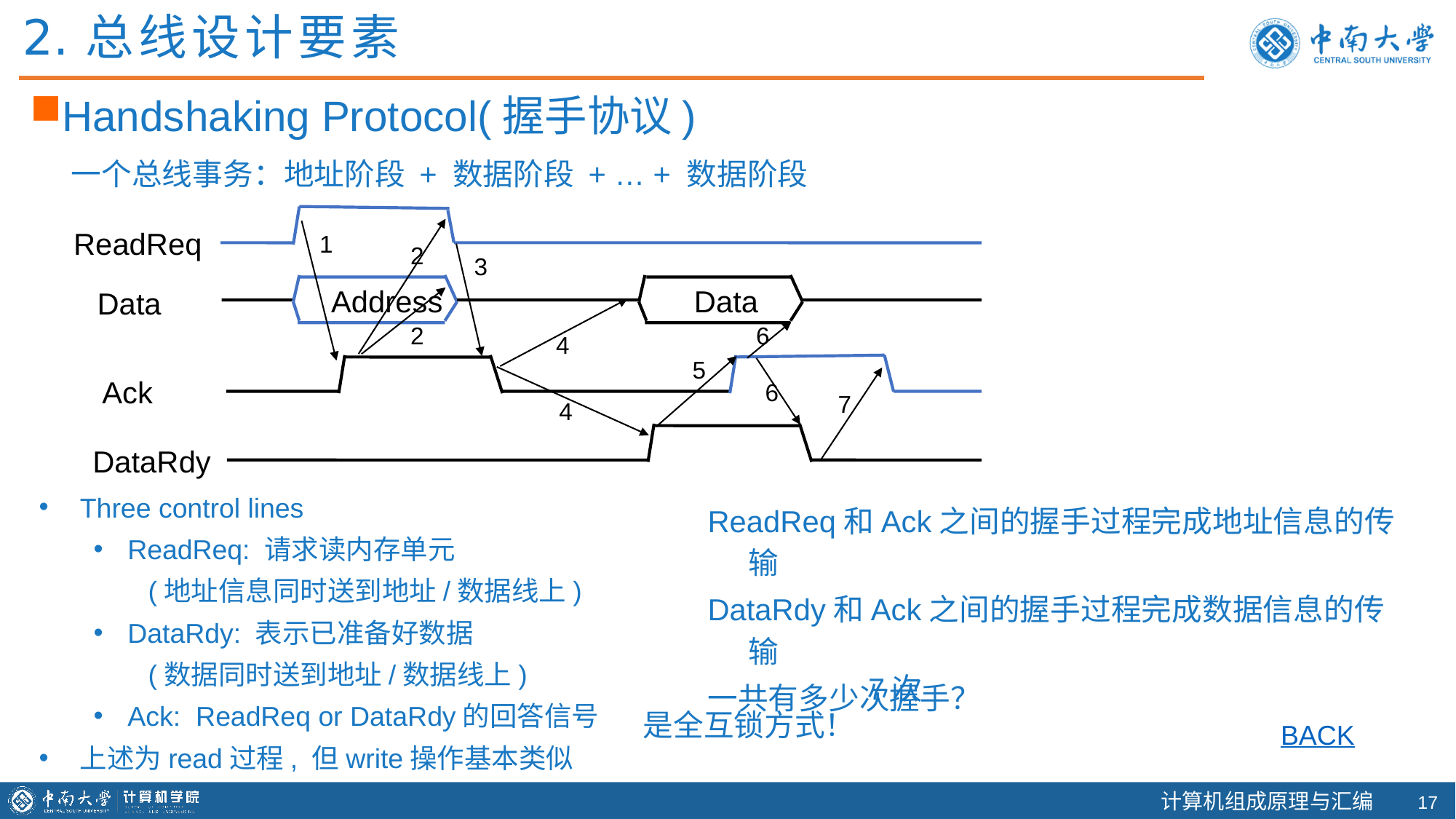

2.总线设计要素

Handshaking Protocol(握手协议)
一个总线事务：地址阶段 + 数据阶段 + … + 数据阶段

ReadReq

1
2

3

Address

Data
Data

2
6

4
5

Ack
6
7
4

DataRdy

Three control lines
ReadReq: 请求读内存单元
(地址信息同时送到地址/数据线上)
DataRdy: 表示已准备好数据
(数据同时送到地址/数据线上)
Ack:  ReadReq or DataRdy的回答信号
上述为read过程, 但write操作基本类似
ReadReq和Ack之间的握手过程完成地址信息的传输
DataRdy和Ack之间的握手过程完成数据信息的传输
一共有多少次握手？
7次
是全互锁方式！
BACK
17